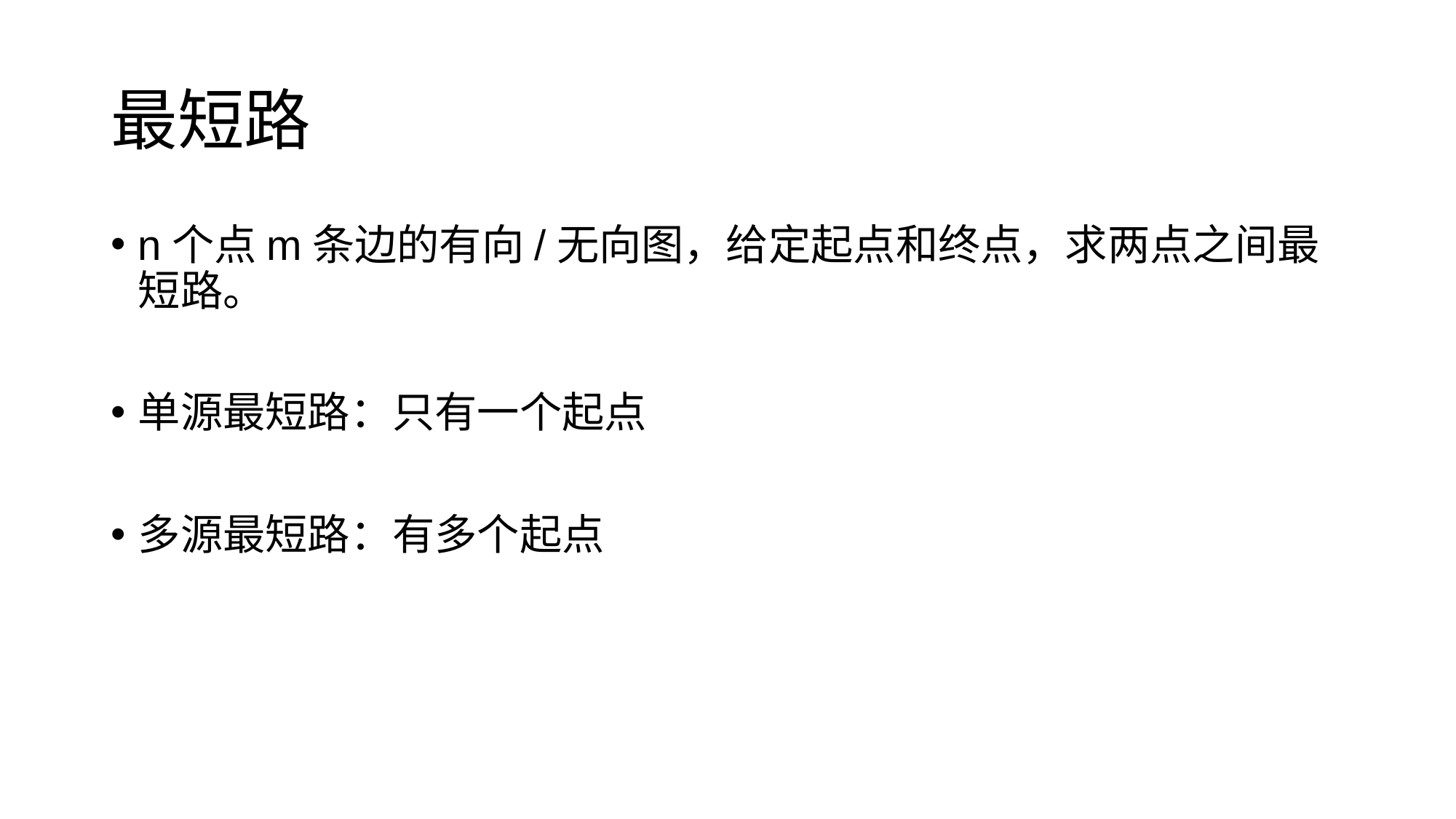

# 最短路
n个点m条边的有向/无向图，给定起点和终点，求两点之间最短路。

单源最短路：只有一个起点

多源最短路：有多个起点